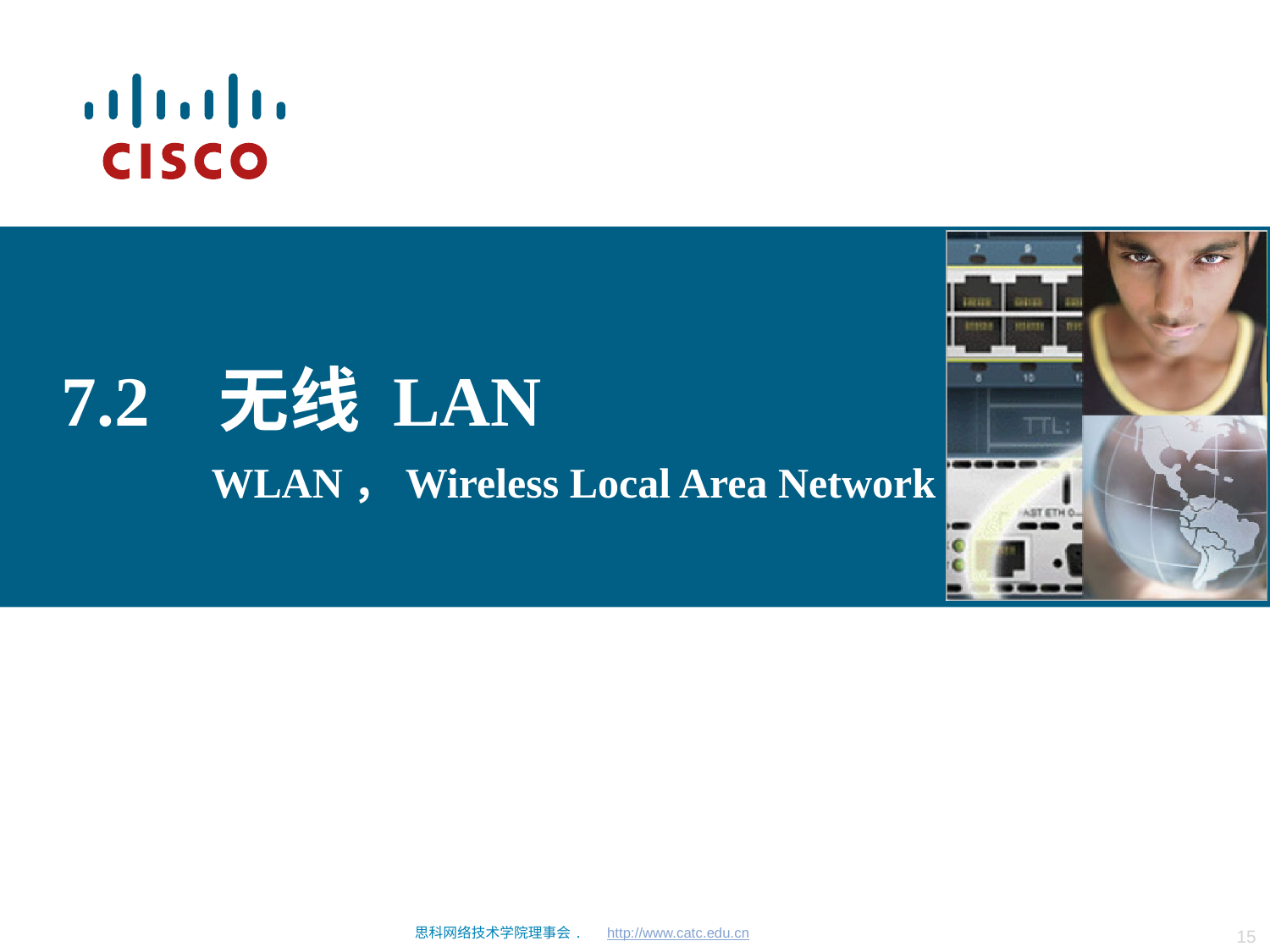

# 7.2   无线 LAN
WLAN，Wireless Local Area Network